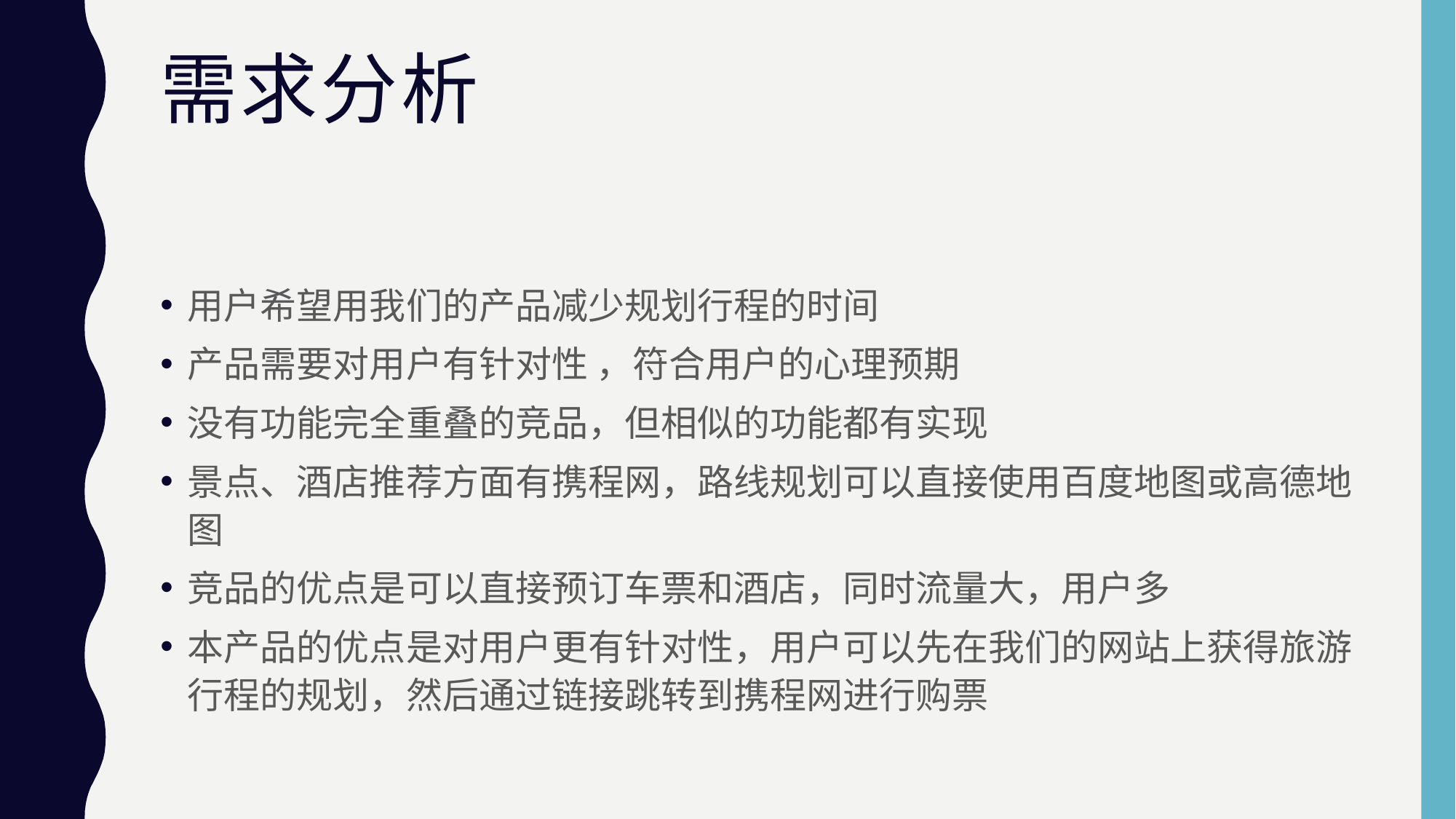

# 需求分析
用户希望用我们的产品减少规划行程的时间
产品需要对用户有针对性 ，符合用户的心理预期
没有功能完全重叠的竞品，但相似的功能都有实现
景点、酒店推荐方面有携程网，路线规划可以直接使用百度地图或高德地图
竞品的优点是可以直接预订车票和酒店，同时流量大，用户多
本产品的优点是对用户更有针对性，用户可以先在我们的网站上获得旅游行程的规划，然后通过链接跳转到携程网进行购票